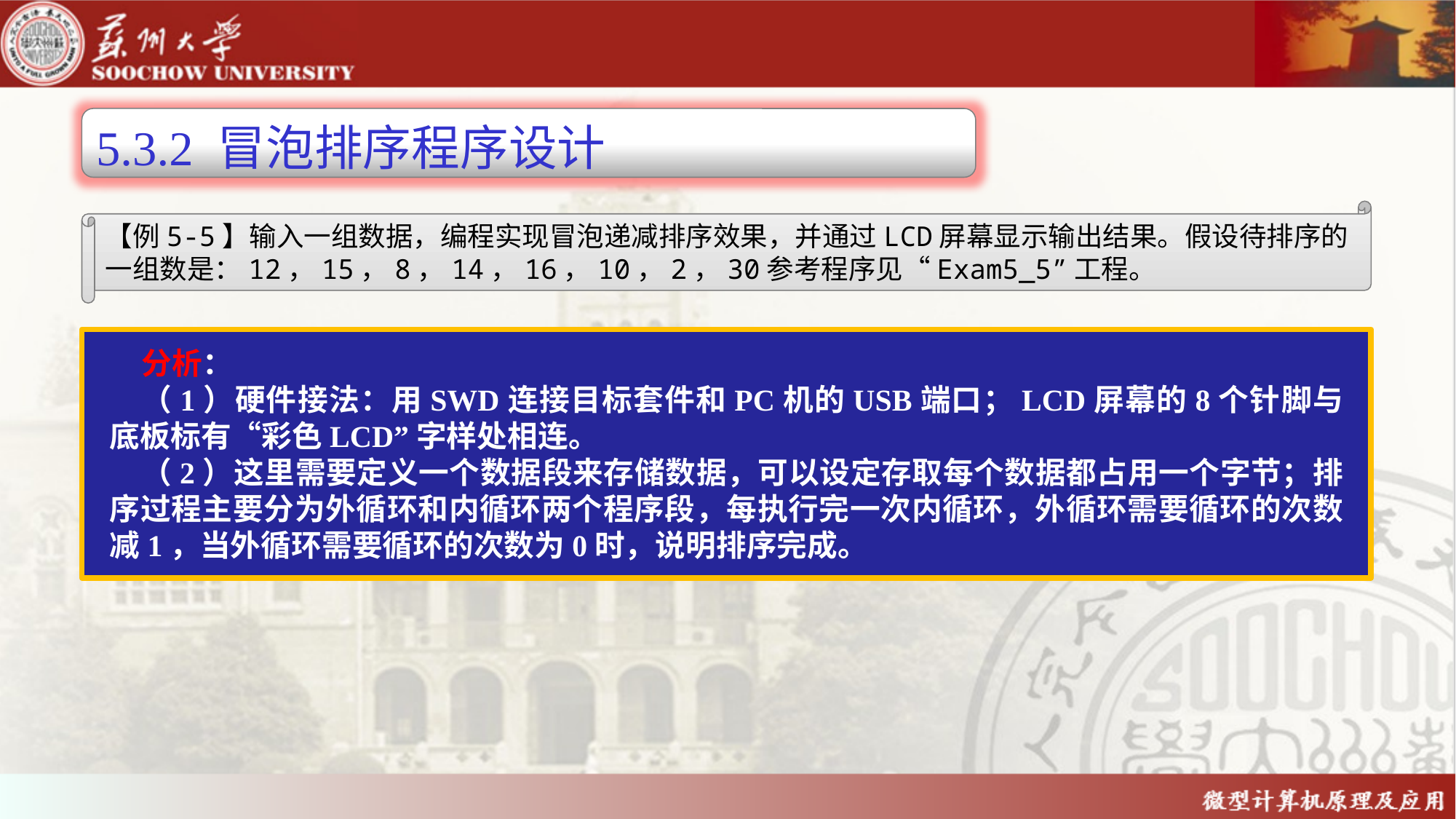

5.3.2 冒泡排序程序设计
【例5-5】输入一组数据，编程实现冒泡递减排序效果，并通过LCD屏幕显示输出结果。假设待排序的一组数是：12，15，8，14，16，10，2，30参考程序见“Exam5_5”工程。
分析：
（1）硬件接法：用SWD连接目标套件和PC机的USB端口；LCD屏幕的8个针脚与底板标有“彩色LCD”字样处相连。
（2）这里需要定义一个数据段来存储数据，可以设定存取每个数据都占用一个字节；排序过程主要分为外循环和内循环两个程序段，每执行完一次内循环，外循环需要循环的次数减1，当外循环需要循环的次数为0时，说明排序完成。